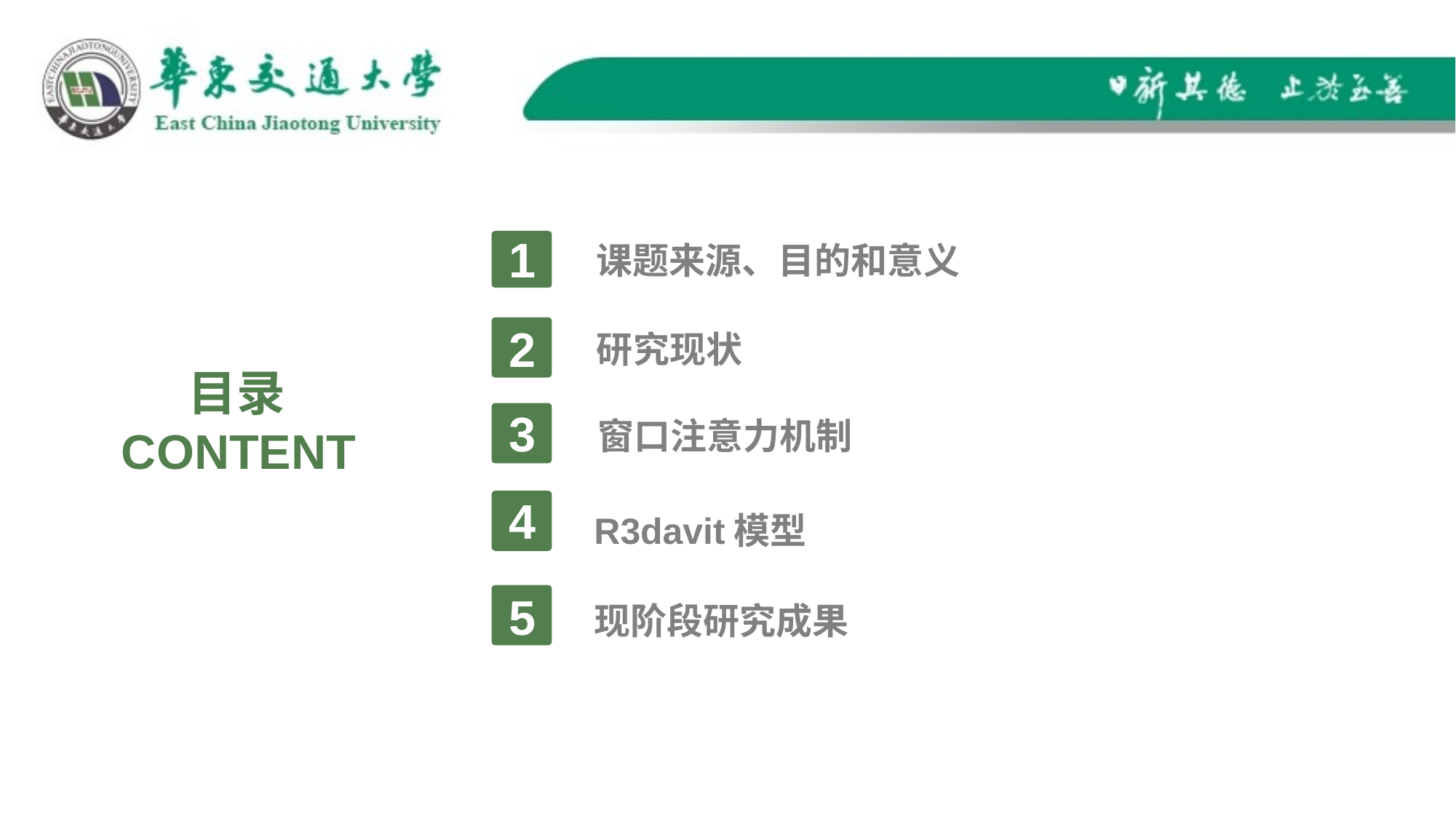

1

课题来源、目的和意义

2
研究现状
     目录
CONTENT

3
窗口注意力机制

4
R3davit模型

5
现阶段研究成果